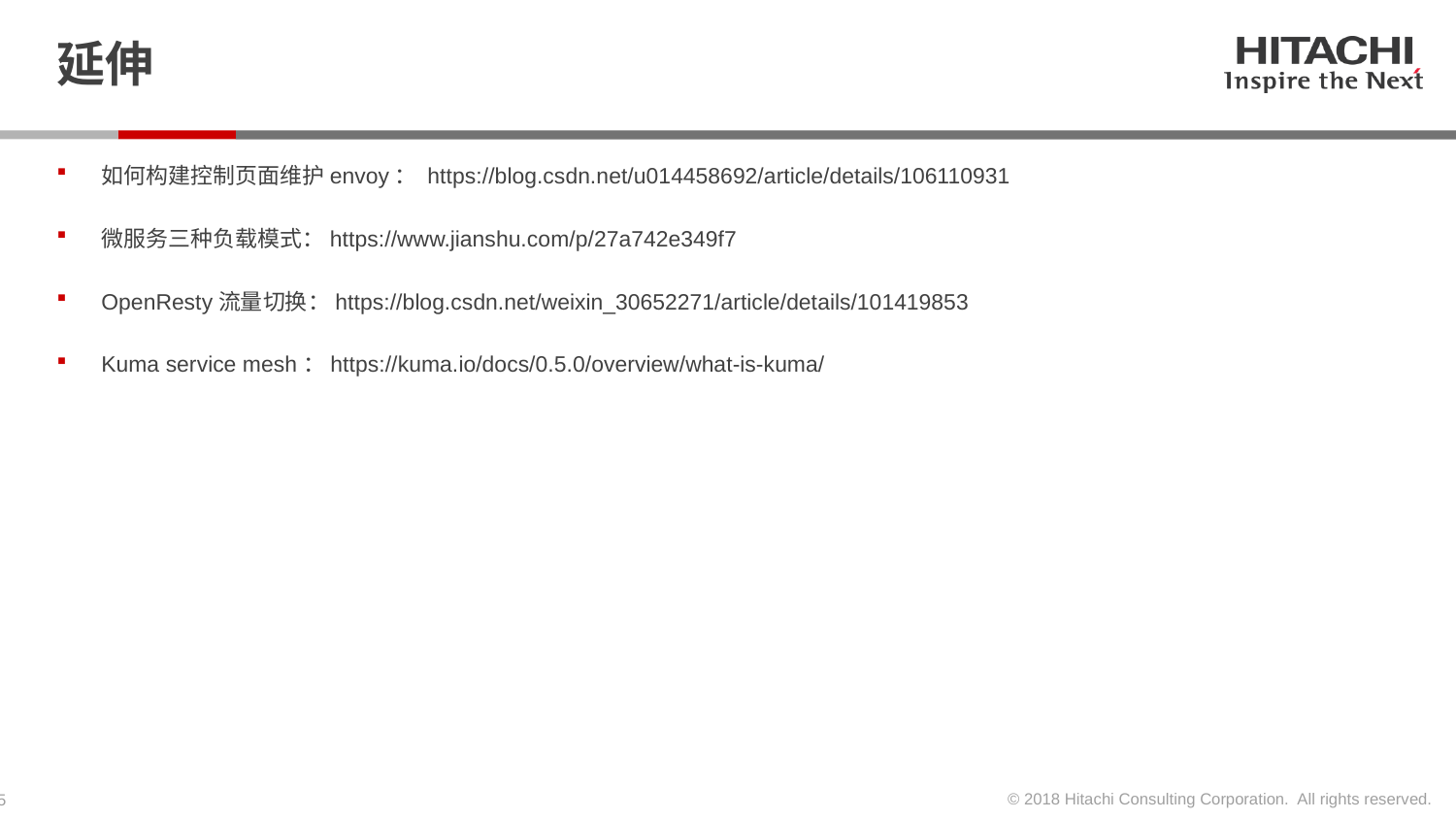

# 延伸
如何构建控制页面维护envoy： https://blog.csdn.net/u014458692/article/details/106110931
微服务三种负载模式：https://www.jianshu.com/p/27a742e349f7
OpenResty流量切换：https://blog.csdn.net/weixin_30652271/article/details/101419853
Kuma service mesh：https://kuma.io/docs/0.5.0/overview/what-is-kuma/